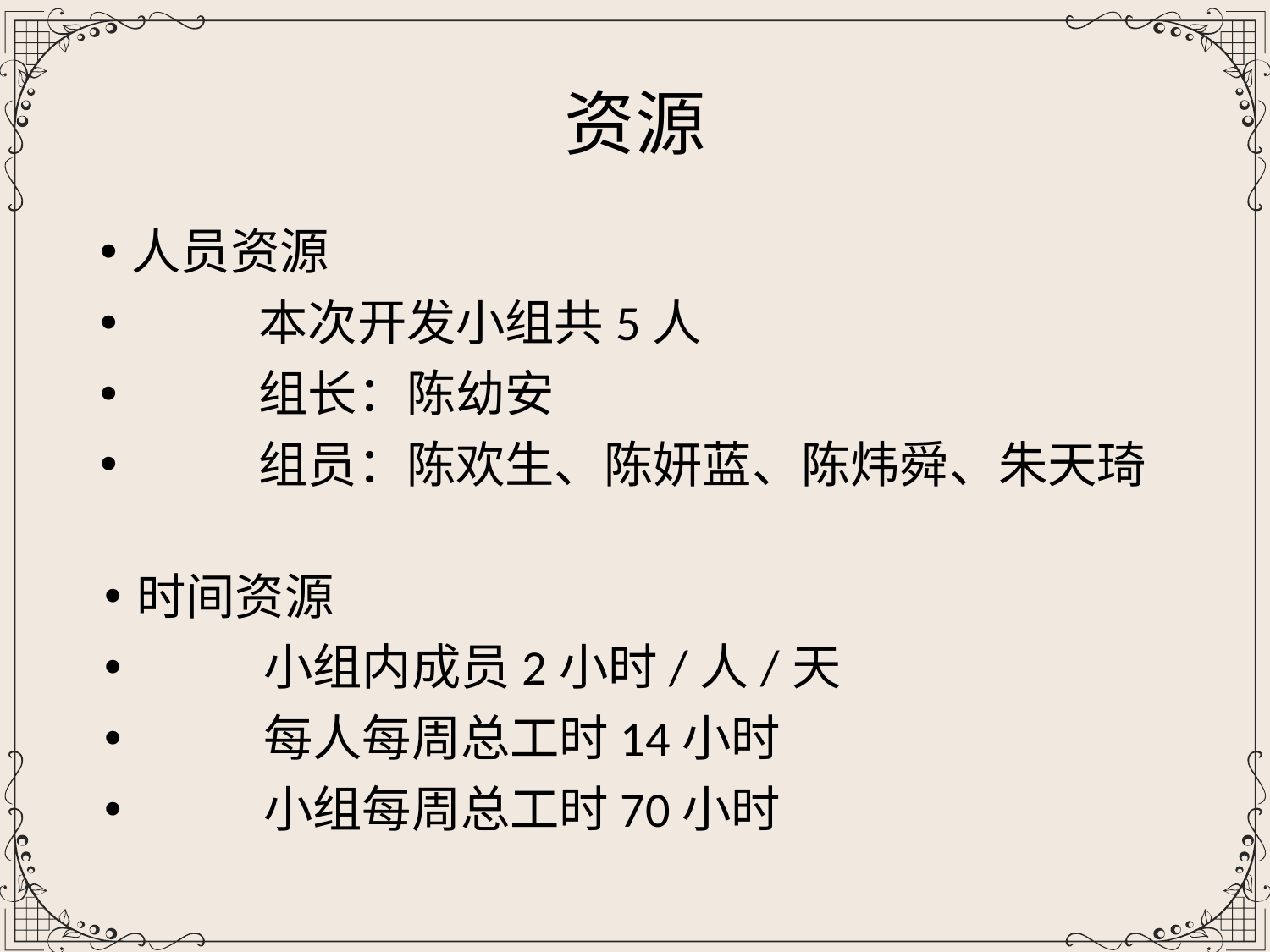

资源
人员资源
	本次开发小组共5人
	组长：陈幼安
	组员：陈欢生、陈妍蓝、陈炜舜、朱天琦
时间资源
	小组内成员2小时/人/天
	每人每周总工时14小时
	小组每周总工时70小时